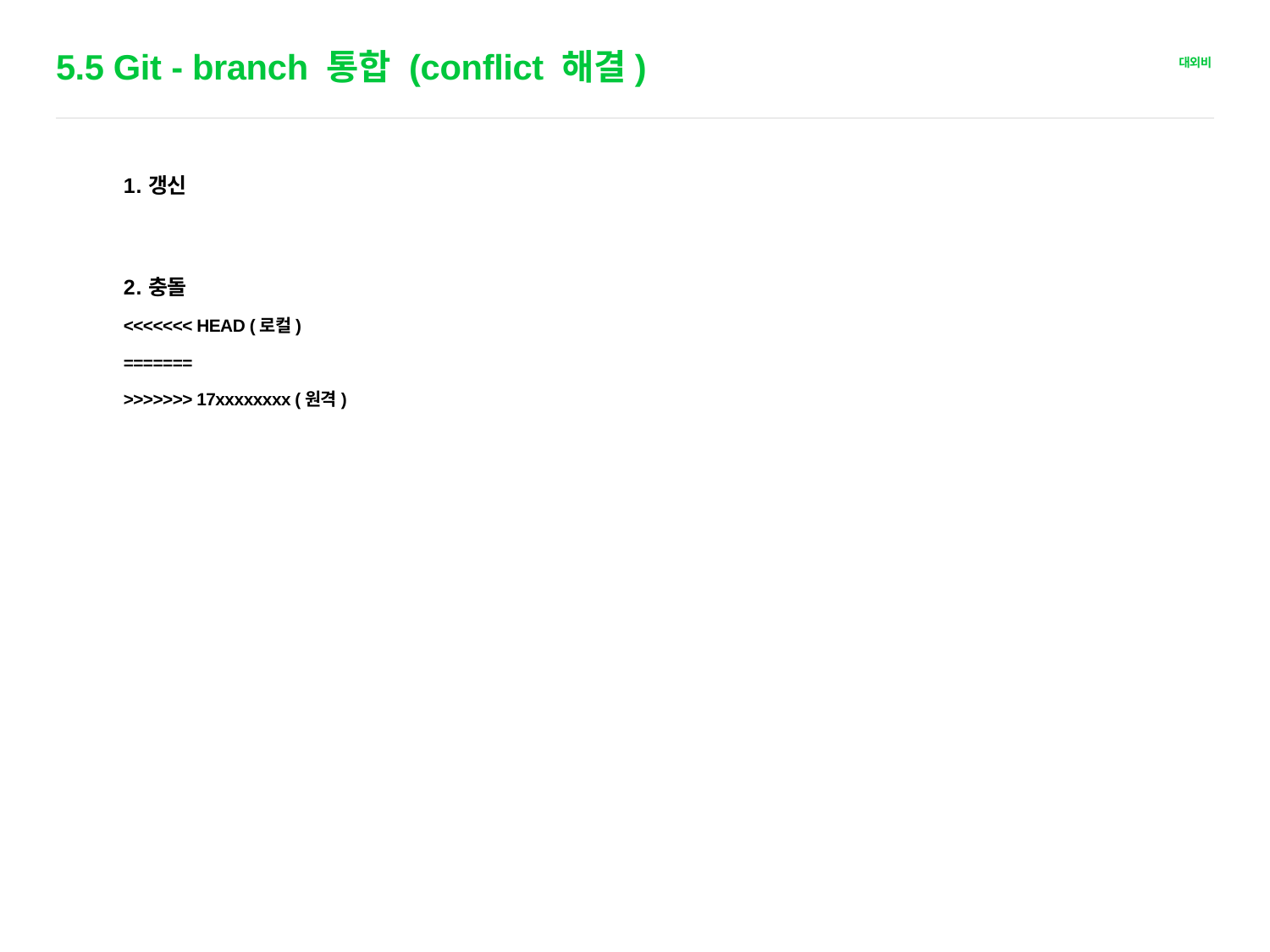

# 5.5 Git - branch 통합 (conflict 해결)

갱신

충돌
<<<<<<< HEAD (로컬)
=======
>>>>>>> 17xxxxxxxx (원격)